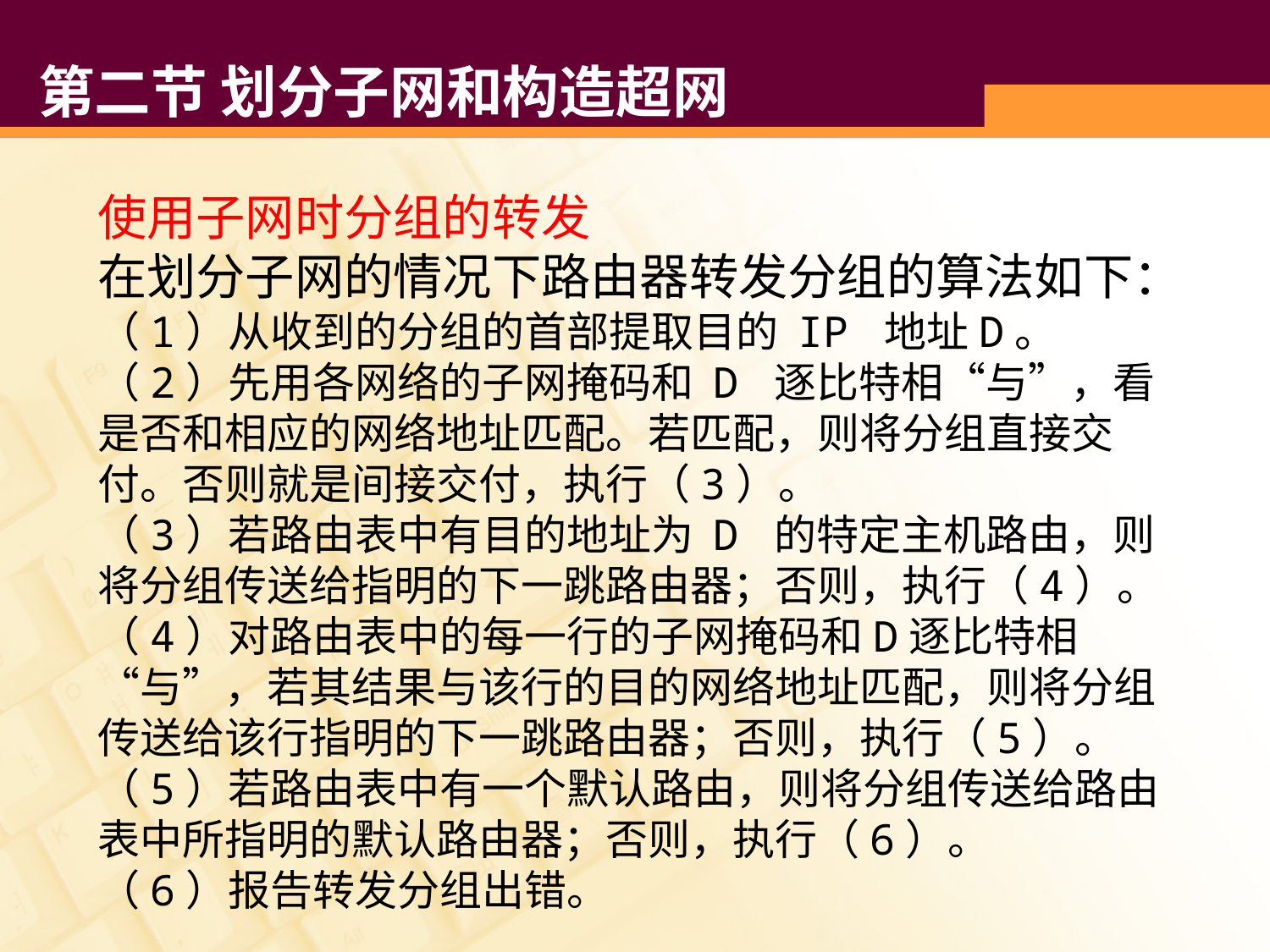

# 第二节 划分子网和构造超网
使用子网时分组的转发
在划分子网的情况下路由器转发分组的算法如下：
（1）从收到的分组的首部提取目的 IP 地址D。
（2）先用各网络的子网掩码和 D 逐比特相“与”，看是否和相应的网络地址匹配。若匹配，则将分组直接交付。否则就是间接交付，执行（3）。
（3）若路由表中有目的地址为 D 的特定主机路由，则将分组传送给指明的下一跳路由器；否则，执行（4）。
（4）对路由表中的每一行的子网掩码和D逐比特相“与”，若其结果与该行的目的网络地址匹配，则将分组传送给该行指明的下一跳路由器；否则，执行（5）。
（5）若路由表中有一个默认路由，则将分组传送给路由表中所指明的默认路由器；否则，执行（6）。
（6）报告转发分组出错。